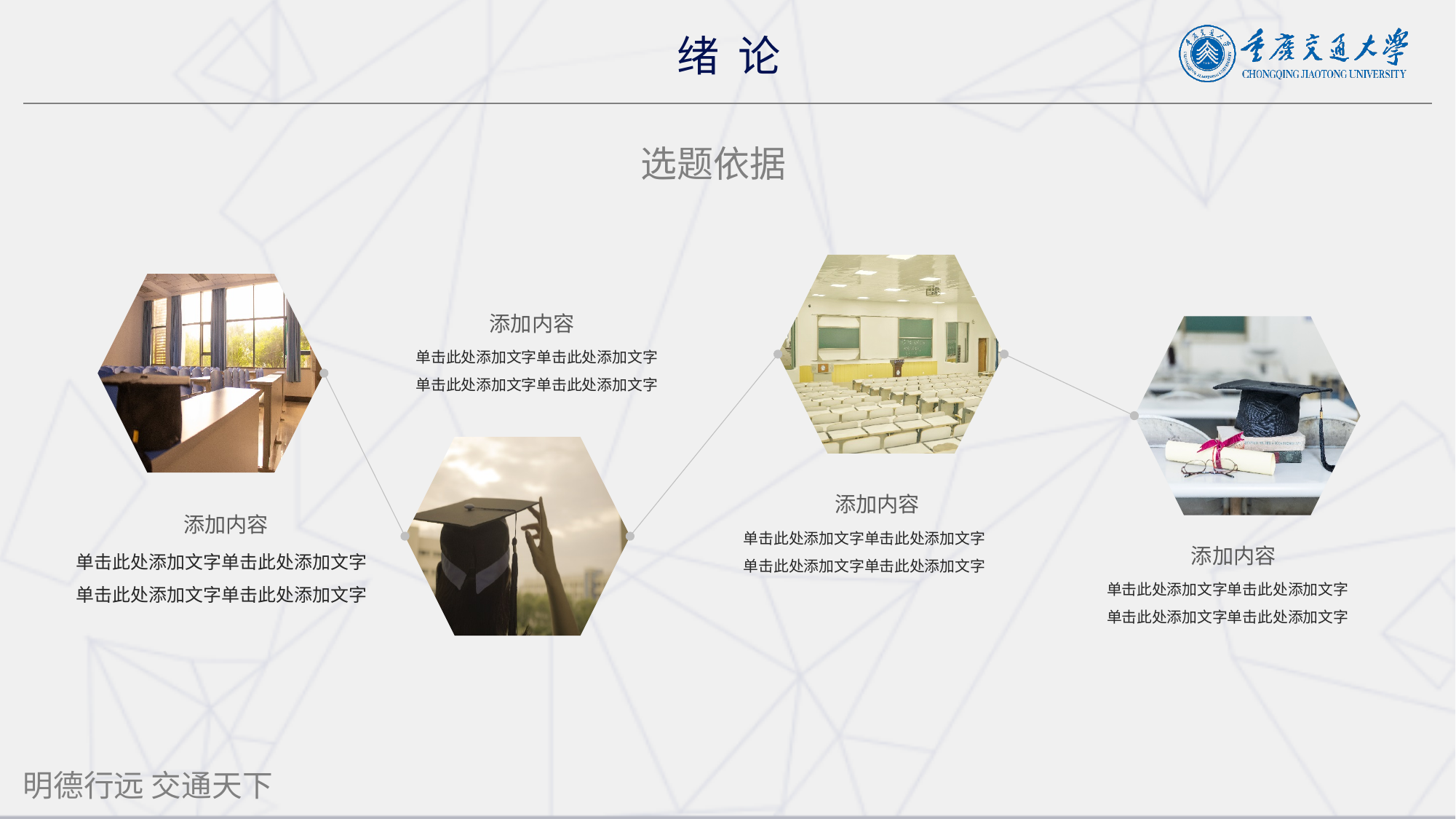

绪  论
选题依据

添加内容

单击此处添加文字单击此处添加文字单击此处添加文字单击此处添加文字

添加内容
添加内容
单击此处添加文字单击此处添加文字单击此处添加文字单击此处添加文字
添加内容
单击此处添加文字单击此处添加文字单击此处添加文字单击此处添加文字
单击此处添加文字单击此处添加文字单击此处添加文字单击此处添加文字